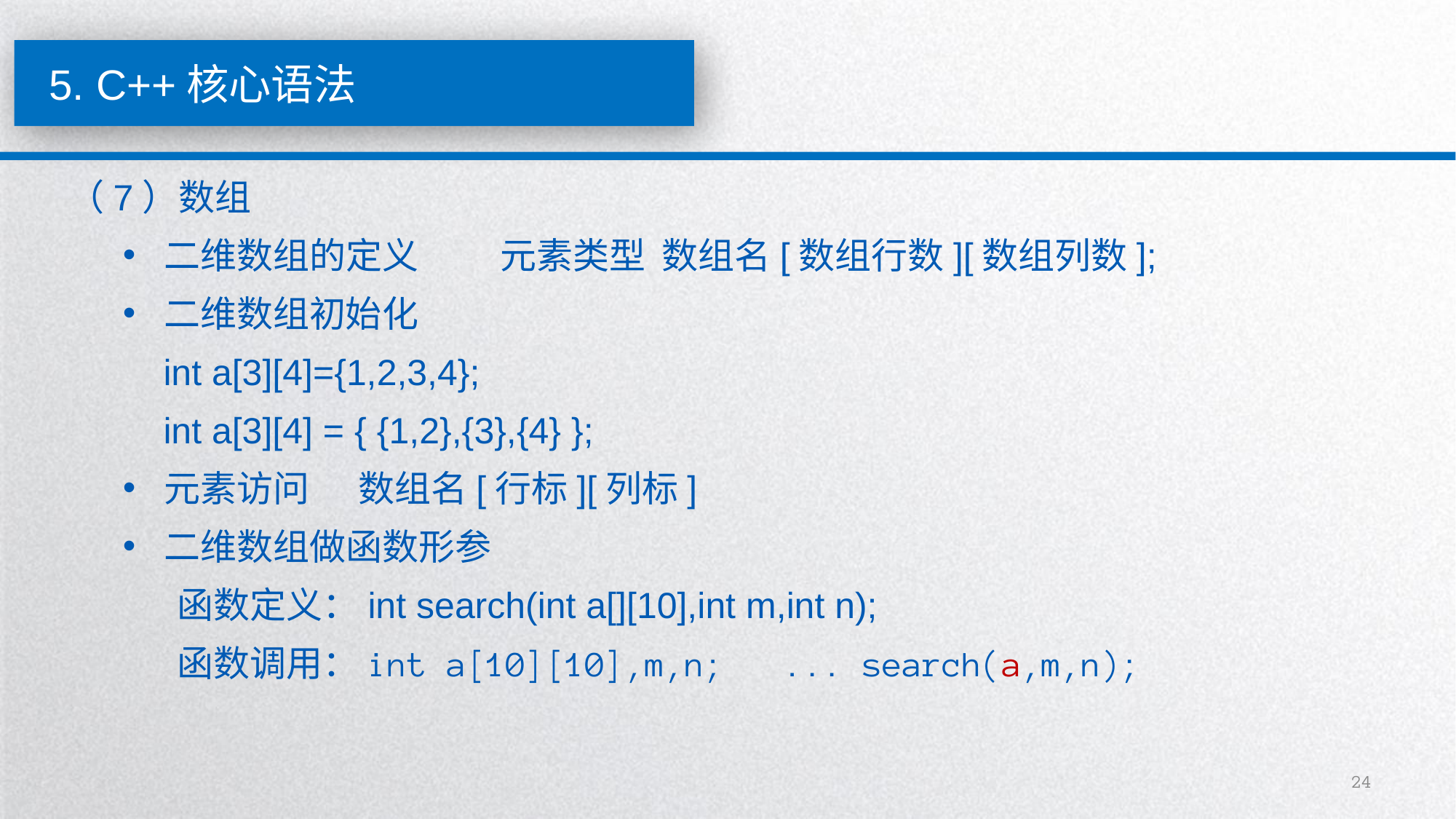

5. C++核心语法
（7）数组
二维数组的定义          元素类型  数组名[数组行数][数组列数];
二维数组初始化
    int a[3][4]={1,2,3,4};
    int a[3][4] = { {1,2},{3},{4} };
元素访问      数组名[行标][列标]
二维数组做函数形参
函数定义：int search(int a[][10],int m,int n);
函数调用：int a[10][10],m,n;   ... search(a,m,n);
24